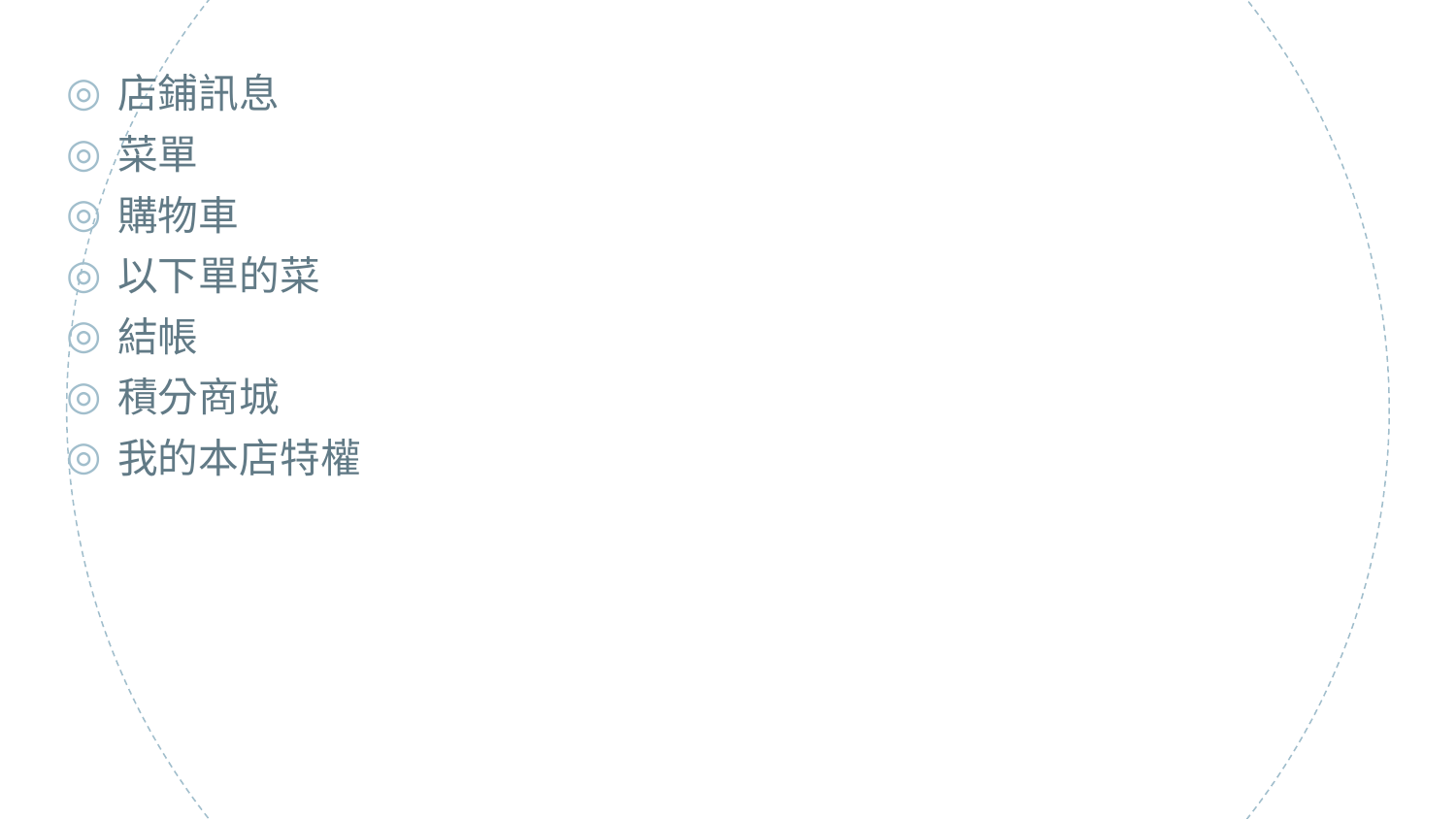

店鋪訊息
菜單
購物車
以下單的菜
結帳
積分商城
我的本店特權